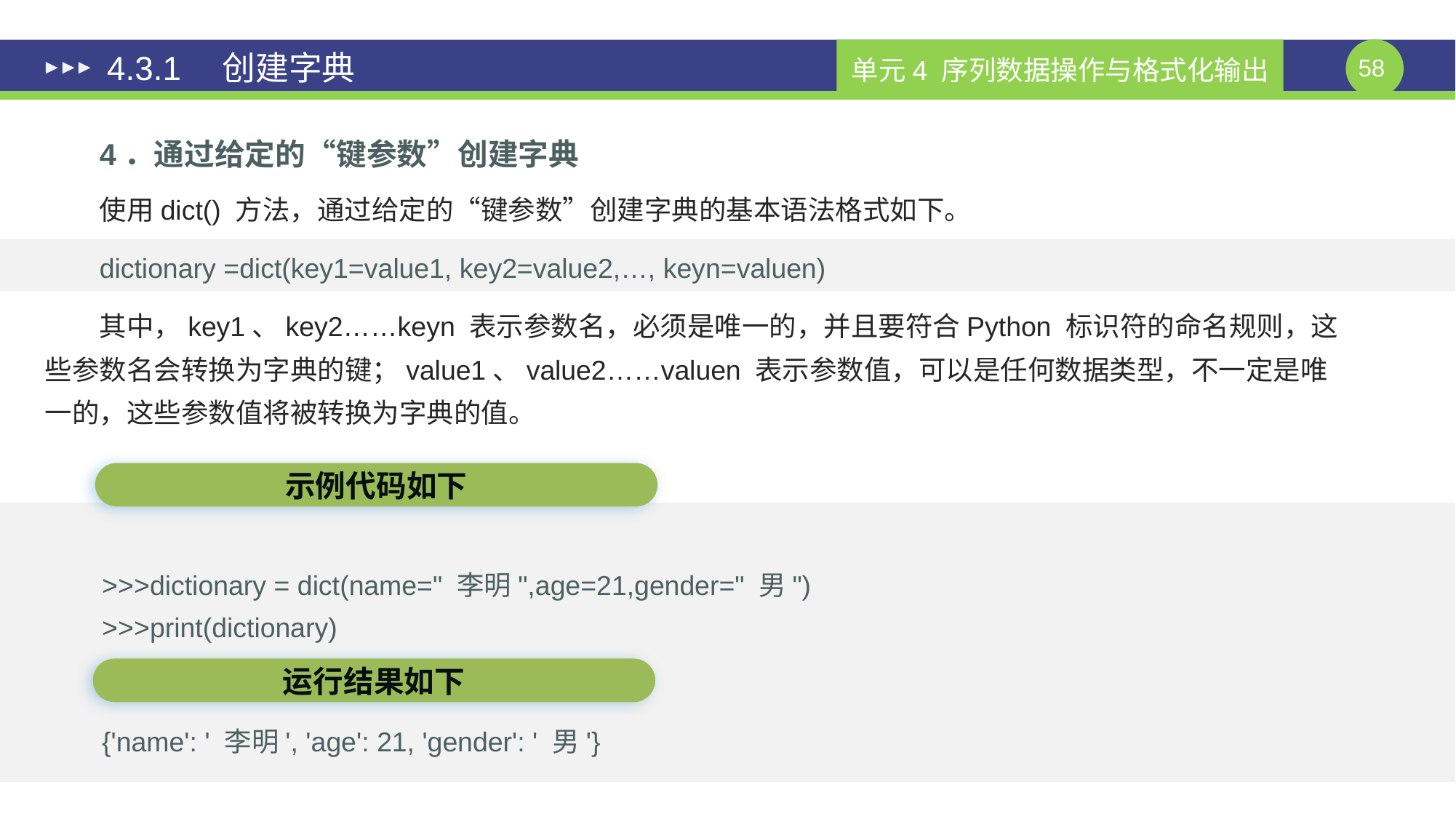

# 4.3.1　创建字典
4．通过给定的“键参数”创建字典
使用dict() 方法，通过给定的“键参数”创建字典的基本语法格式如下。

dictionary =dict(key1=value1, key2=value2,…, keyn=valuen)

其中，key1、key2……keyn 表示参数名，必须是唯一的，并且要符合Python 标识符的命名规则，这些参数名会转换为字典的键；value1、value2……valuen 表示参数值，可以是任何数据类型，不一定是唯一的，这些参数值将被转换为字典的值。

示例代码如下

>>>dictionary = dict(name=" 李明",age=21,gender=" 男")
>>>print(dictionary)
运行结果如下
{'name': ' 李明', 'age': 21, 'gender': ' 男'}